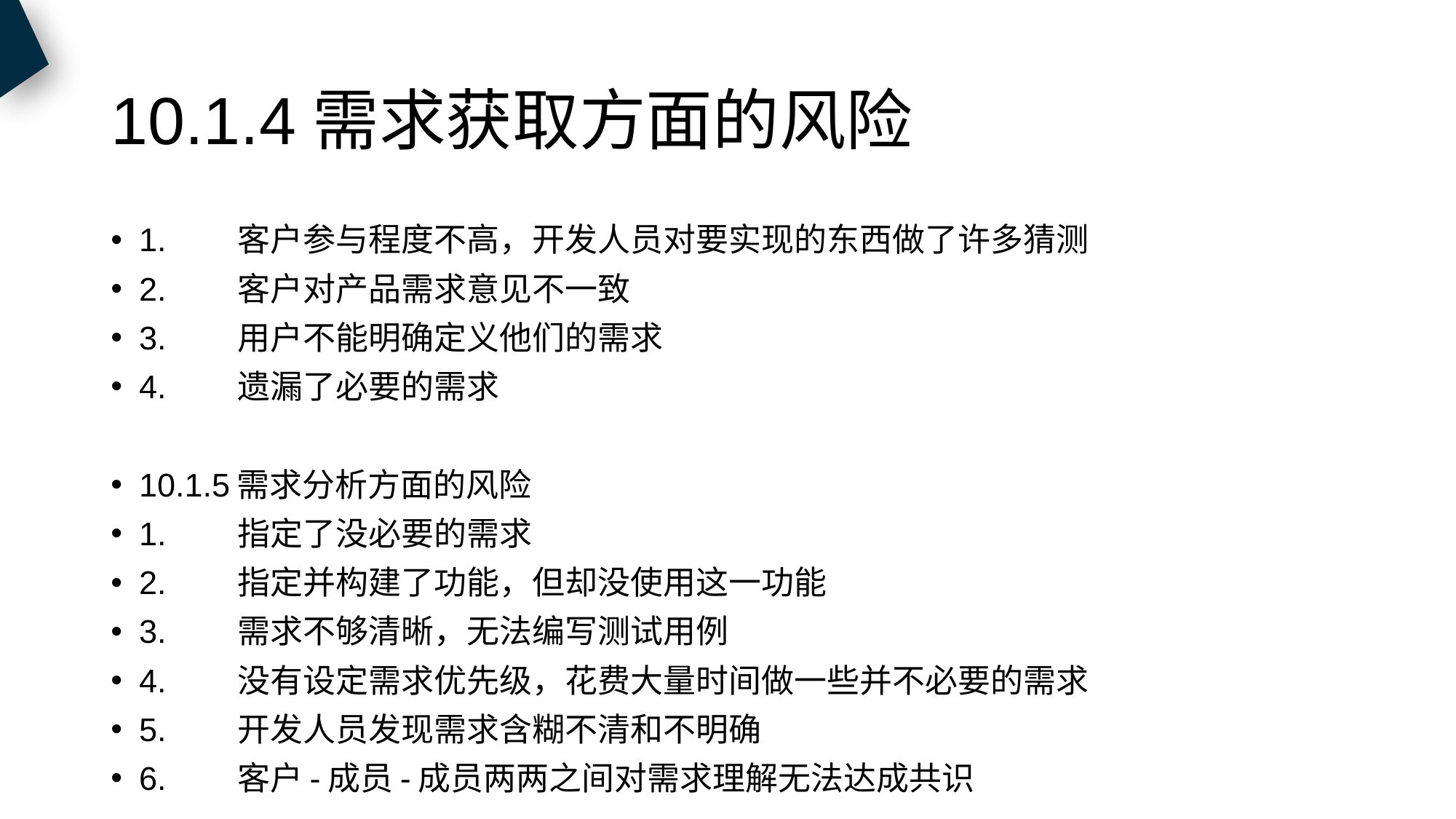

# 10.1.4需求获取方面的风险
1.		客户参与程度不高，开发人员对要实现的东西做了许多猜测
2.		客户对产品需求意见不一致
3.		用户不能明确定义他们的需求
4.		遗漏了必要的需求

10.1.5需求分析方面的风险
1.		指定了没必要的需求
2.		指定并构建了功能，但却没使用这一功能
3.		需求不够清晰，无法编写测试用例
4.		没有设定需求优先级，花费大量时间做一些并不必要的需求
5.		开发人员发现需求含糊不清和不明确
6.		客户-成员-成员两两之间对需求理解无法达成共识